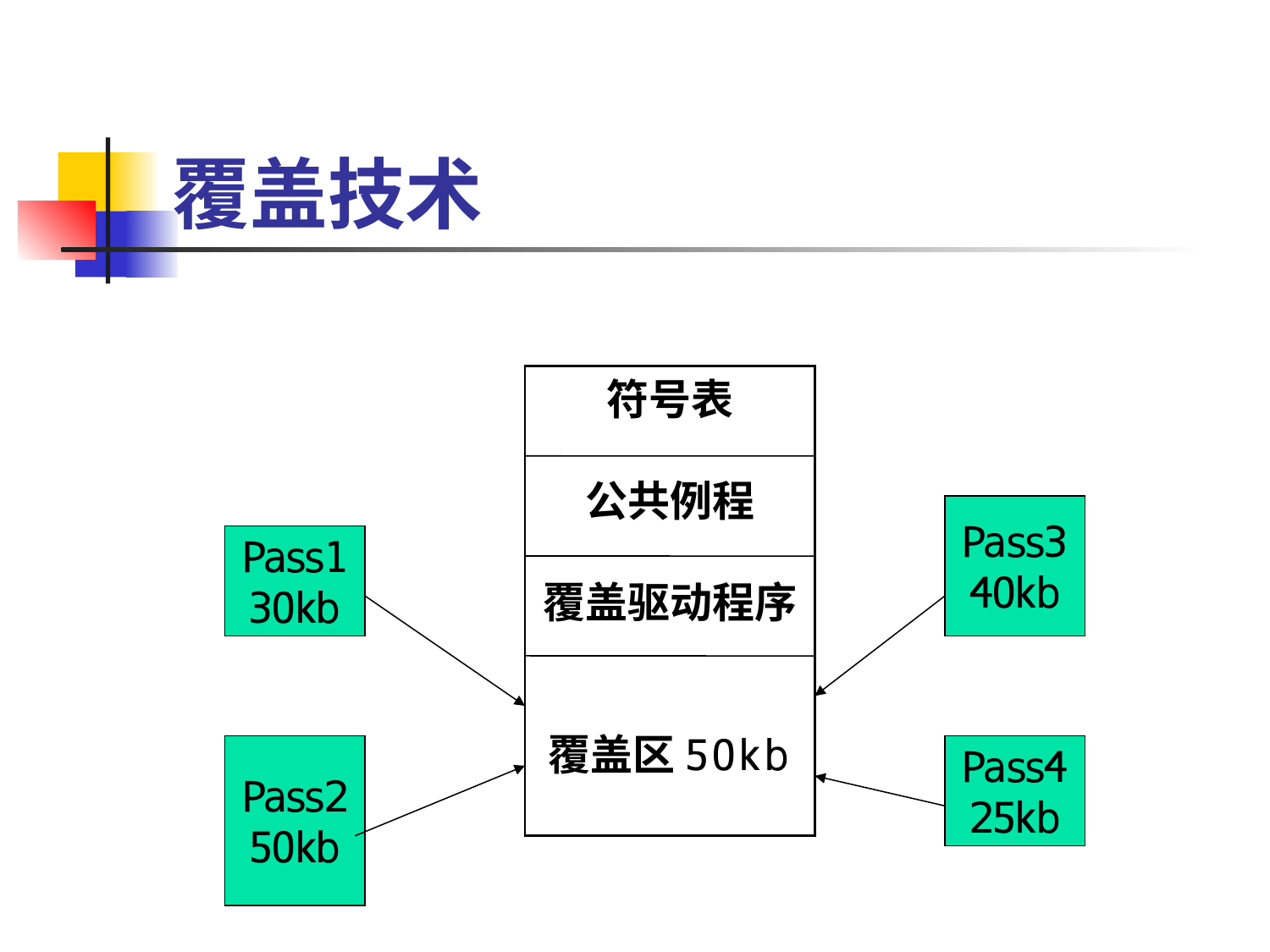

# 覆盖技术
符号表

公共例程

覆盖驱动程序

覆盖区50kb

Pass3
40kb
Pass1
30kb

Pass2
50kb
Pass4
25kb